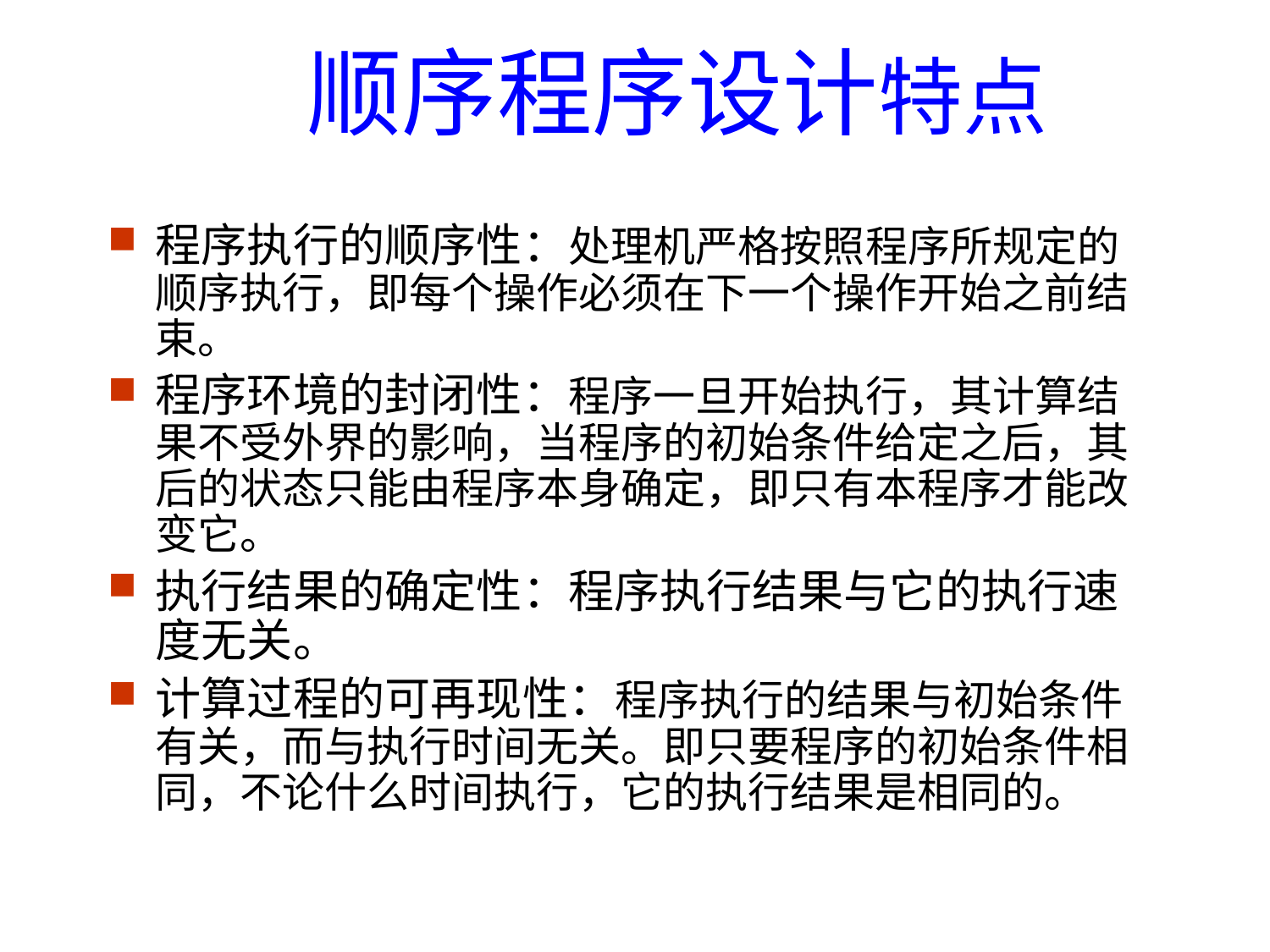

顺序程序设计特点
程序执行的顺序性：处理机严格按照程序所规定的顺序执行，即每个操作必须在下一个操作开始之前结束。
程序环境的封闭性：程序一旦开始执行，其计算结果不受外界的影响，当程序的初始条件给定之后，其后的状态只能由程序本身确定，即只有本程序才能改变它。
执行结果的确定性：程序执行结果与它的执行速度无关。
计算过程的可再现性：程序执行的结果与初始条件有关，而与执行时间无关。即只要程序的初始条件相同，不论什么时间执行，它的执行结果是相同的。